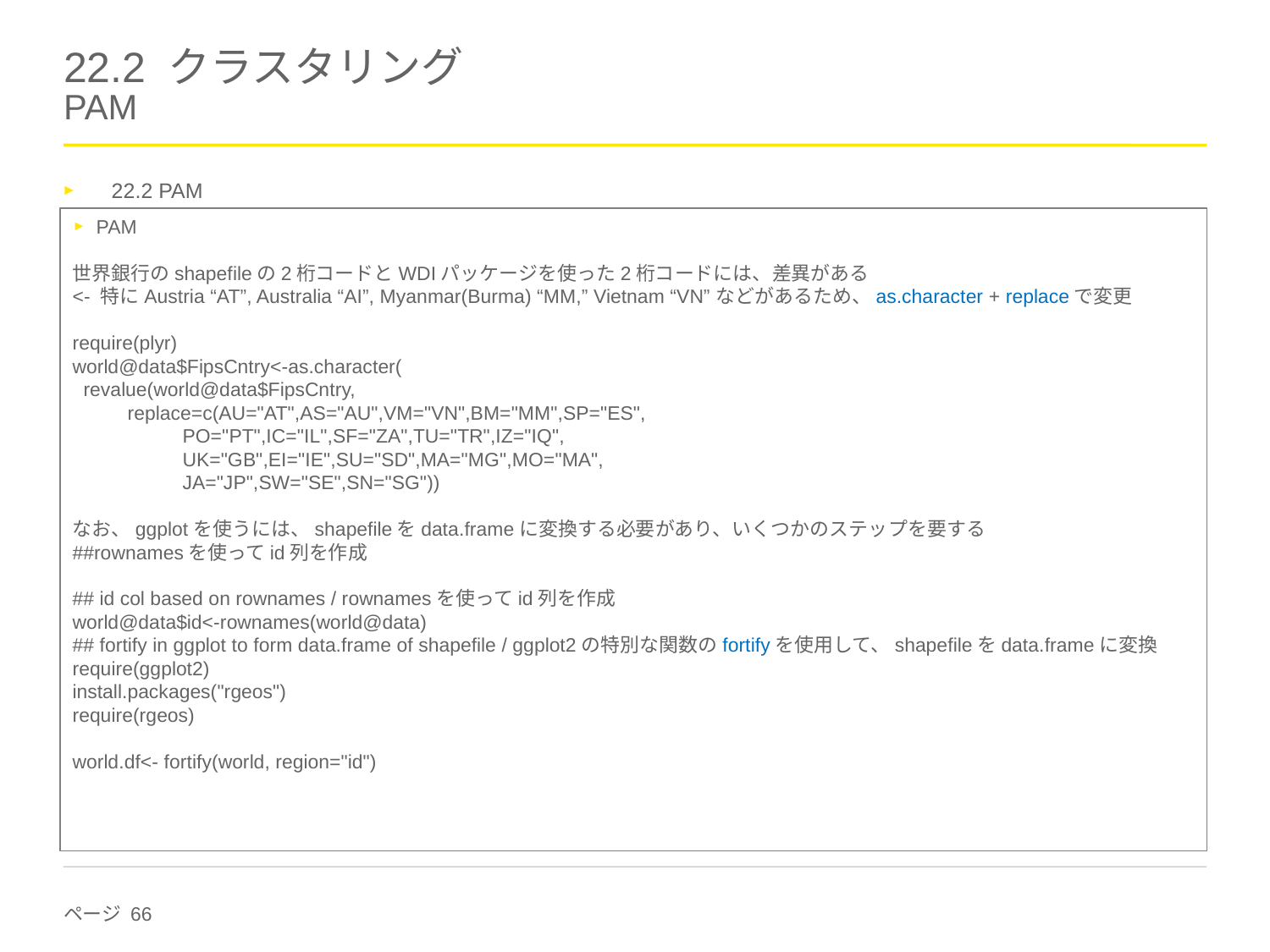

# 22.2 クラスタリング PAM
22.2 PAM

PAM

世界銀行のshapefileの2桁コードとWDIパッケージを使った2桁コードには、差異がある
<- 特にAustria “AT”, Australia “AI”, Myanmar(Burma) “MM,” Vietnam “VN”などがあるため、as.character + replaceで変更

require(plyr)
world@data$FipsCntry<-as.character(
  revalue(world@data$FipsCntry,
          replace=c(AU="AT",AS="AU",VM="VN",BM="MM",SP="ES",
                    PO="PT",IC="IL",SF="ZA",TU="TR",IZ="IQ",
                    UK="GB",EI="IE",SU="SD",MA="MG",MO="MA",
                    JA="JP",SW="SE",SN="SG"))

なお、ggplotを使うには、shapefileをdata.frameに変換する必要があり、いくつかのステップを要する
##rownamesを使ってid列を作成

## id col based on rownames / rownamesを使ってid列を作成
world@data$id<-rownames(world@data)
## fortify in ggplot to form data.frame of shapefile / ggplot2の特別な関数のfortifyを使用して、shapefileをdata.frameに変換
require(ggplot2)
install.packages("rgeos")
require(rgeos)

world.df<- fortify(world, region="id")